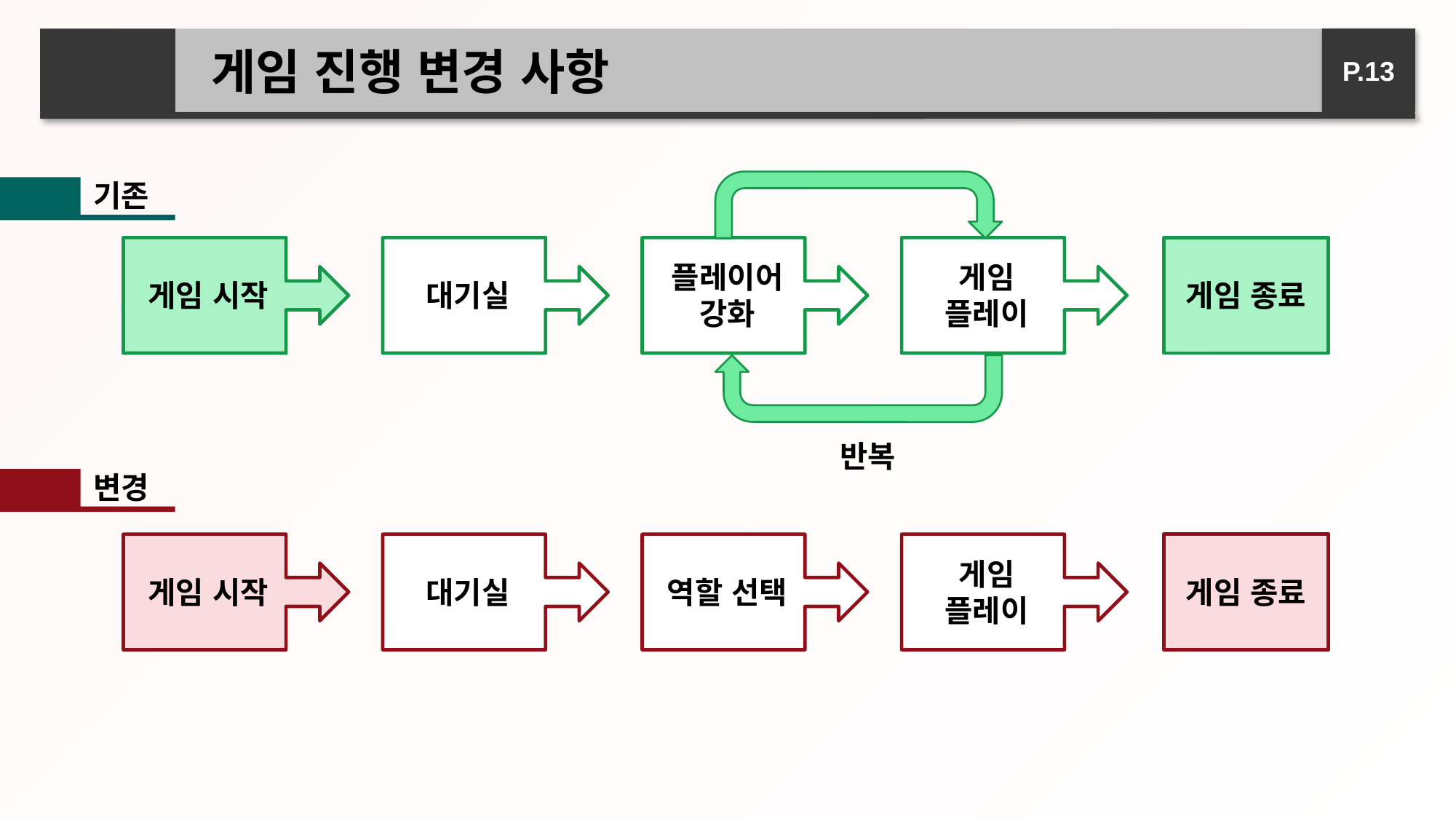

게임 진행 변경 사항
P.13

기존

플레이어
강화
게임
플레이
게임 시작
대기실
게임 종료

반복
변경

게임
플레이
게임 시작
대기실
역할 선택
게임 종료